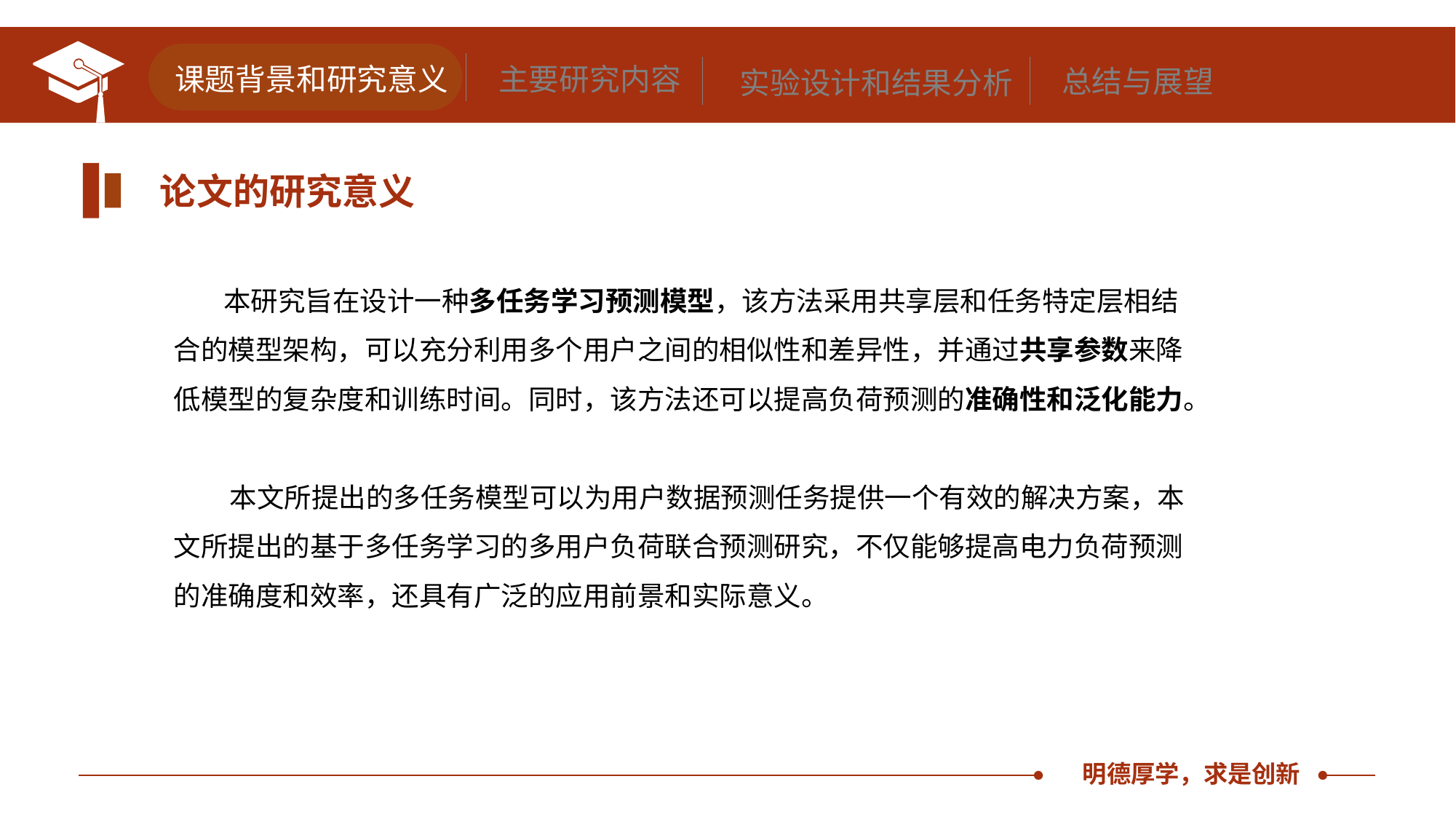

课题背景和研究意义
主要研究内容
总结与展望
实验设计和结果分析

论文的研究意义

       本研究旨在设计一种多任务学习预测模型，该方法采用共享层和任务特定层相结合的模型架构，可以充分利用多个用户之间的相似性和差异性，并通过共享参数来降低模型的复杂度和训练时间。同时，该方法还可以提高负荷预测的准确性和泛化能力。

        本文所提出的多任务模型可以为用户数据预测任务提供一个有效的解决方案，本文所提出的基于多任务学习的多用户负荷联合预测研究，不仅能够提高电力负荷预测的准确度和效率，还具有广泛的应用前景和实际意义。